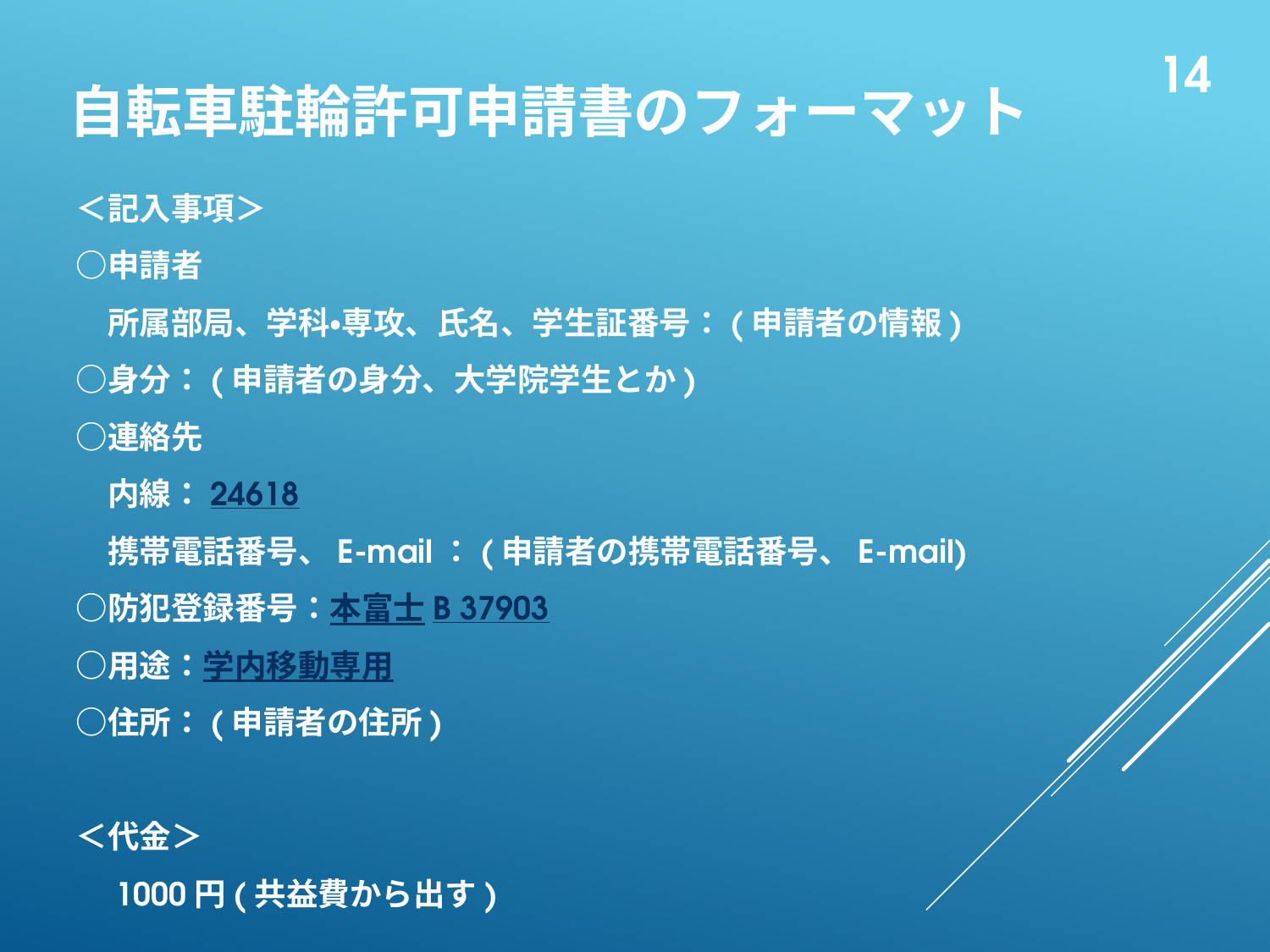

自転車駐輪許可申請書のフォーマット
14

　　＜記入事項＞
　　○申請者
　　　所属部局、学科・専攻、氏名、学生証番号：(申請者の情報)
　　○身分：(申請者の身分、大学院学生とか)
　　○連絡先
　　　内線：24618
　　　携帯電話番号、E-mail：(申請者の携帯電話番号、E-mail)
　　○防犯登録番号：本富士B 37903
　　○用途：学内移動専用
　　○住所：(申請者の住所)

　　＜代金＞
　　　1000円(共益費から出す)